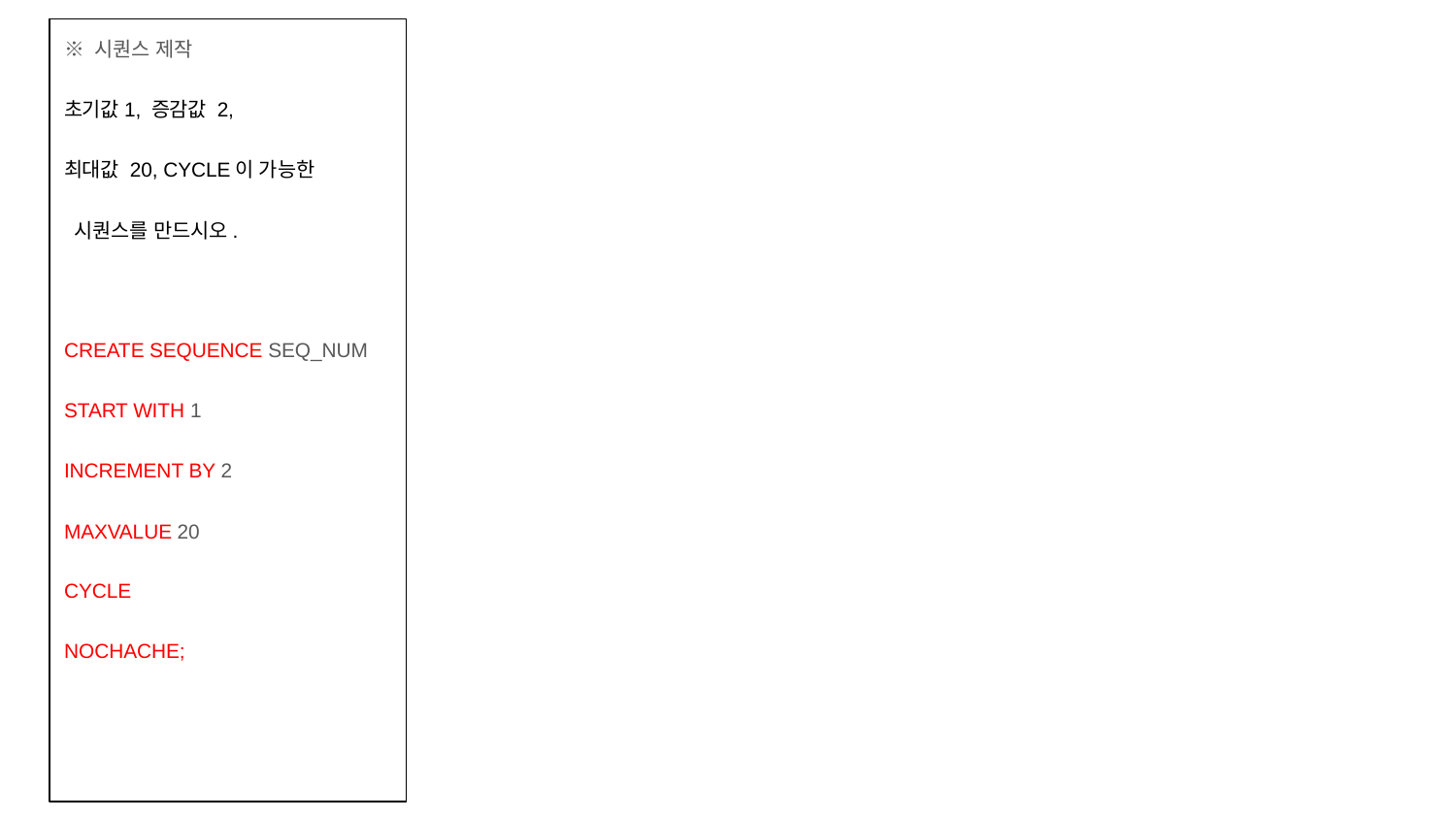

※ 시퀀스 제작
초기값1, 증감값 2,
최대값 20, CYCLE이 가능한
 시퀀스를 만드시오.

CREATE SEQUENCE SEQ_NUM
START WITH 1
INCREMENT BY 2
MAXVALUE 20
CYCLE
NOCHACHE;